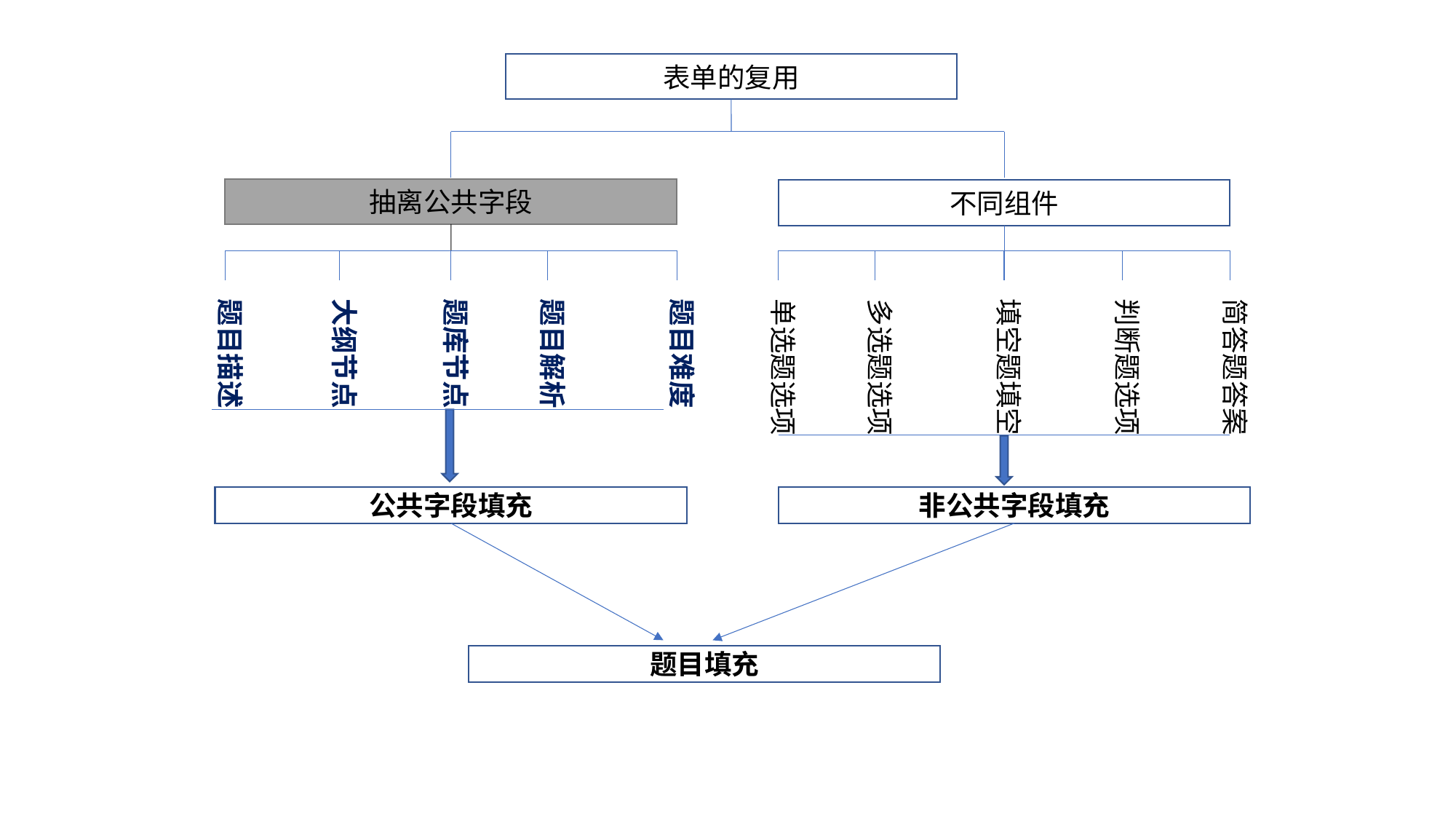

表单的复用
抽离公共字段
不同组件
题目描述
大纲节点
题库节点
题目解析
题目难度
单选题选项
多选题选项
填空题填空
判断题选项
简答题答案

公共字段填充
非公共字段填充
题目填充